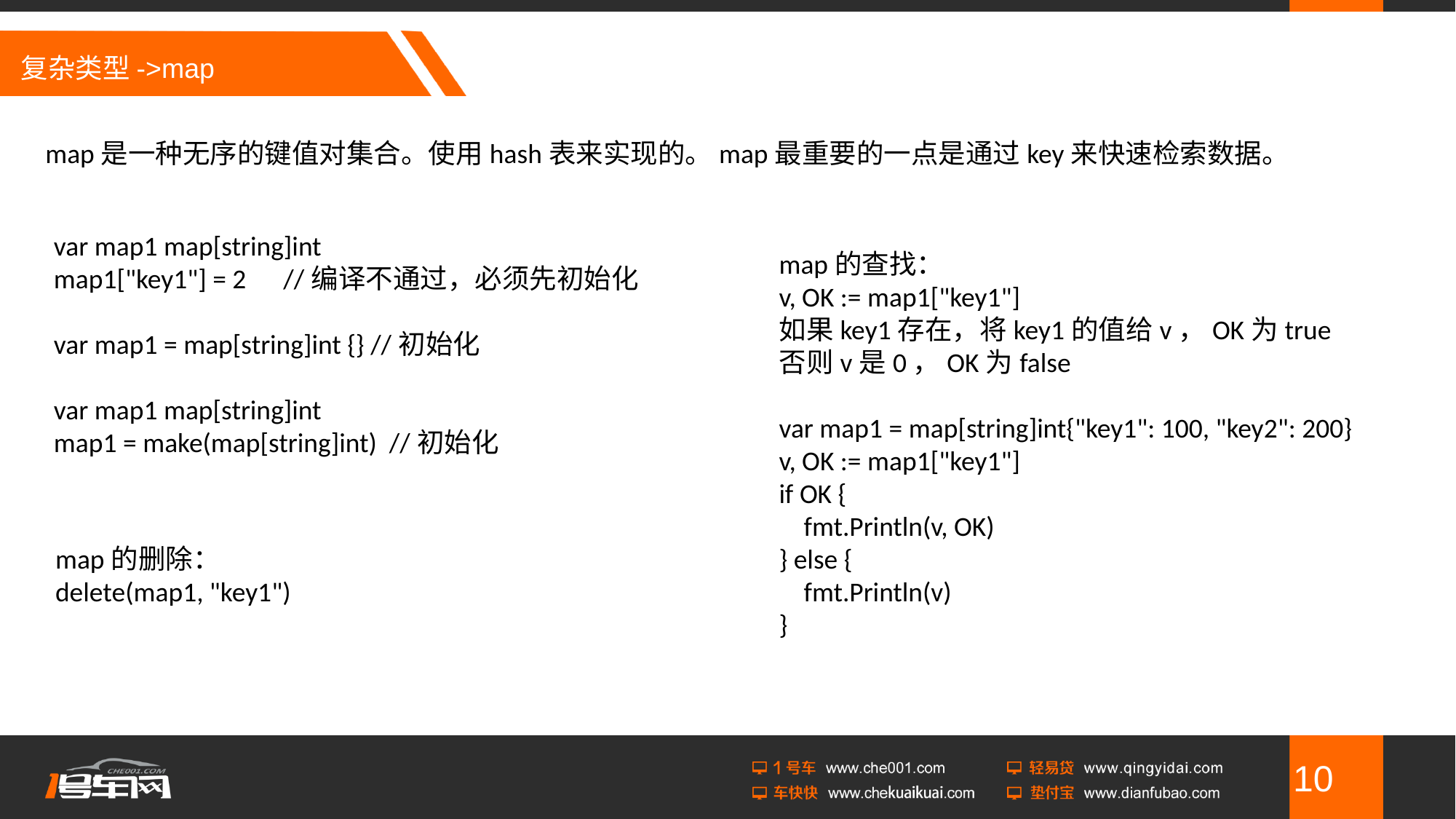

# 复杂类型->map
map是一种无序的键值对集合。使用hash表来实现的。map最重要的一点是通过key来快速检索数据。
var map1 map[string]int
map1["key1"] = 2      //编译不通过，必须先初始化

var map1 = map[string]int {} //初始化

var map1 map[string]int
map1 = make(map[string]int)  //初始化
map的查找：
v, OK := map1["key1"]
如果key1存在，将key1的值给v，OK为true
否则v是0，OK为false

var map1 = map[string]int{"key1": 100, "key2": 200}
v, OK := map1["key1"]
if OK {
    fmt.Println(v, OK)
} else {
    fmt.Println(v)
}
map的删除：
delete(map1, "key1")
10